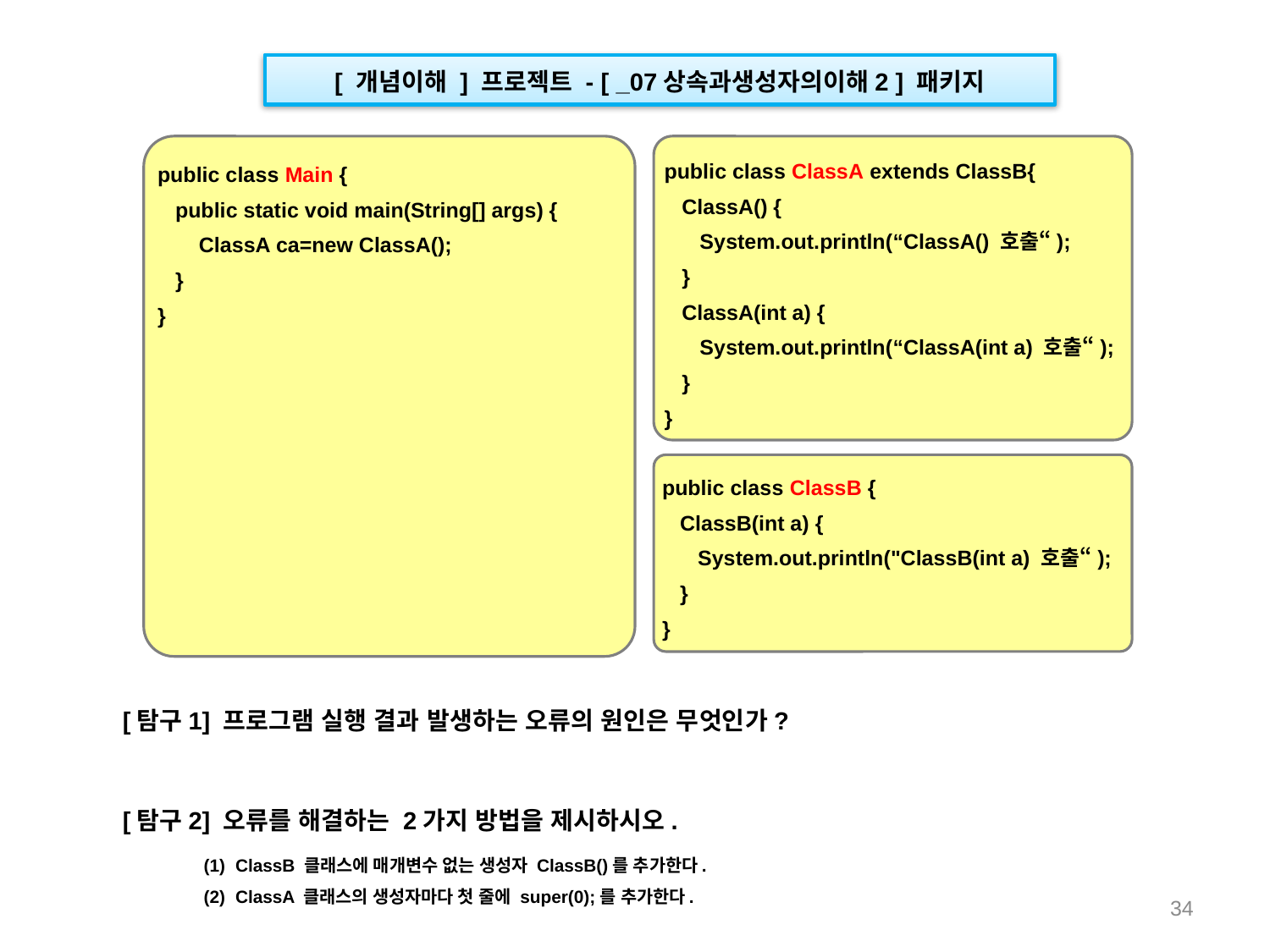

[ 개념이해 ] 프로젝트 - [ _07상속과생성자의이해2 ] 패키지
public class ClassA extends ClassB{
   ClassA() {
      System.out.println(“ClassA() 호출“);
   }
   ClassA(int a) {
      System.out.println(“ClassA(int a) 호출“);
   }
}
public class Main {
   public static void main(String[] args) {
       ClassA ca=new ClassA();
   }
}
public class ClassB {
   ClassB(int a) {
      System.out.println("ClassB(int a) 호출“);
   }
}
[탐구1] 프로그램 실행 결과 발생하는 오류의 원인은 무엇인가?
[탐구2] 오류를 해결하는 2가지 방법을 제시하시오.
ClassB 클래스에 매개변수 없는 생성자 ClassB()를 추가한다.
ClassA 클래스의 생성자마다 첫 줄에 super(0);를 추가한다.
34